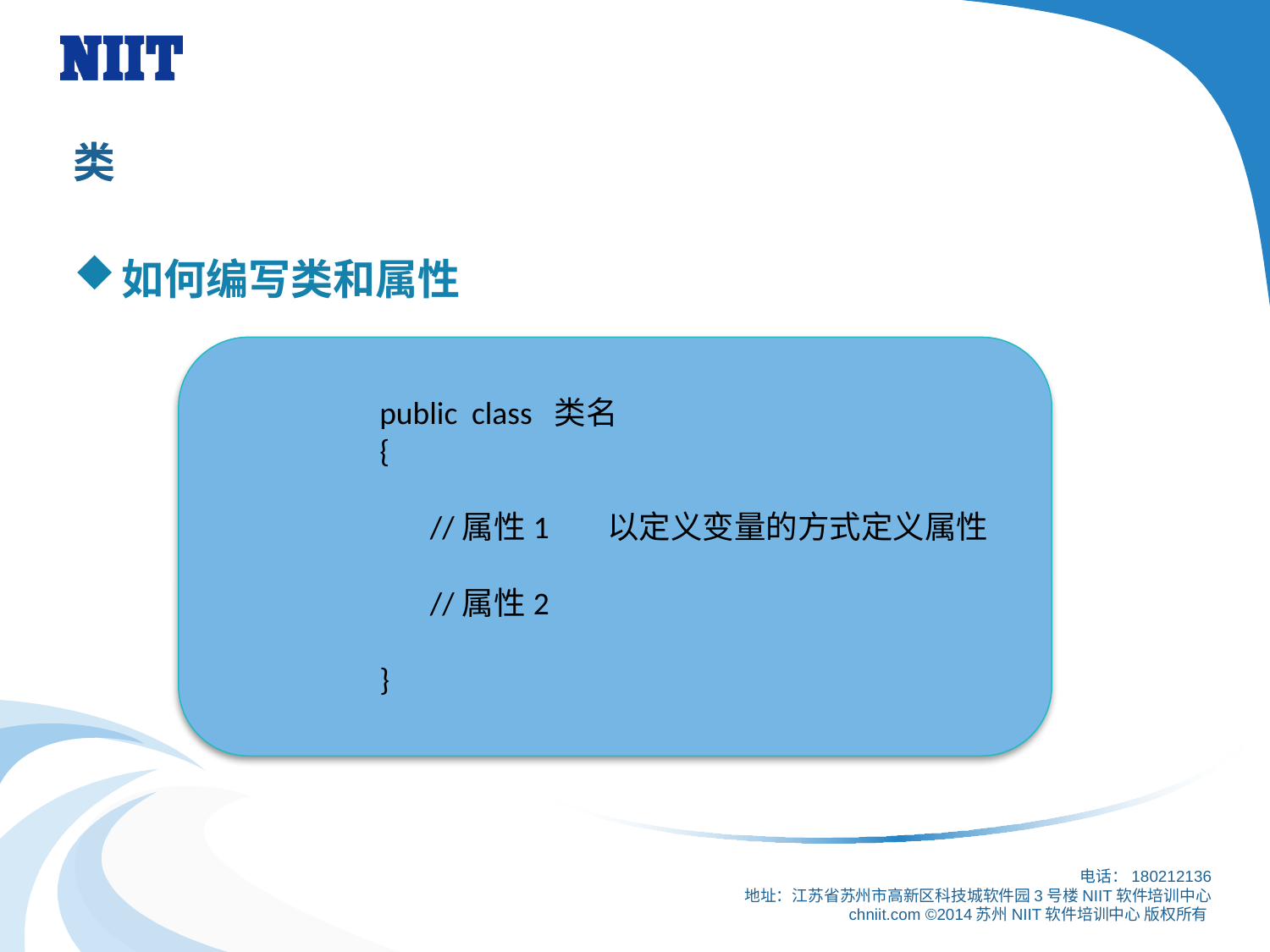

# 类
如何编写类和属性

public  class  类名
{

       //属性1       以定义变量的方式定义属性

       //属性2

}